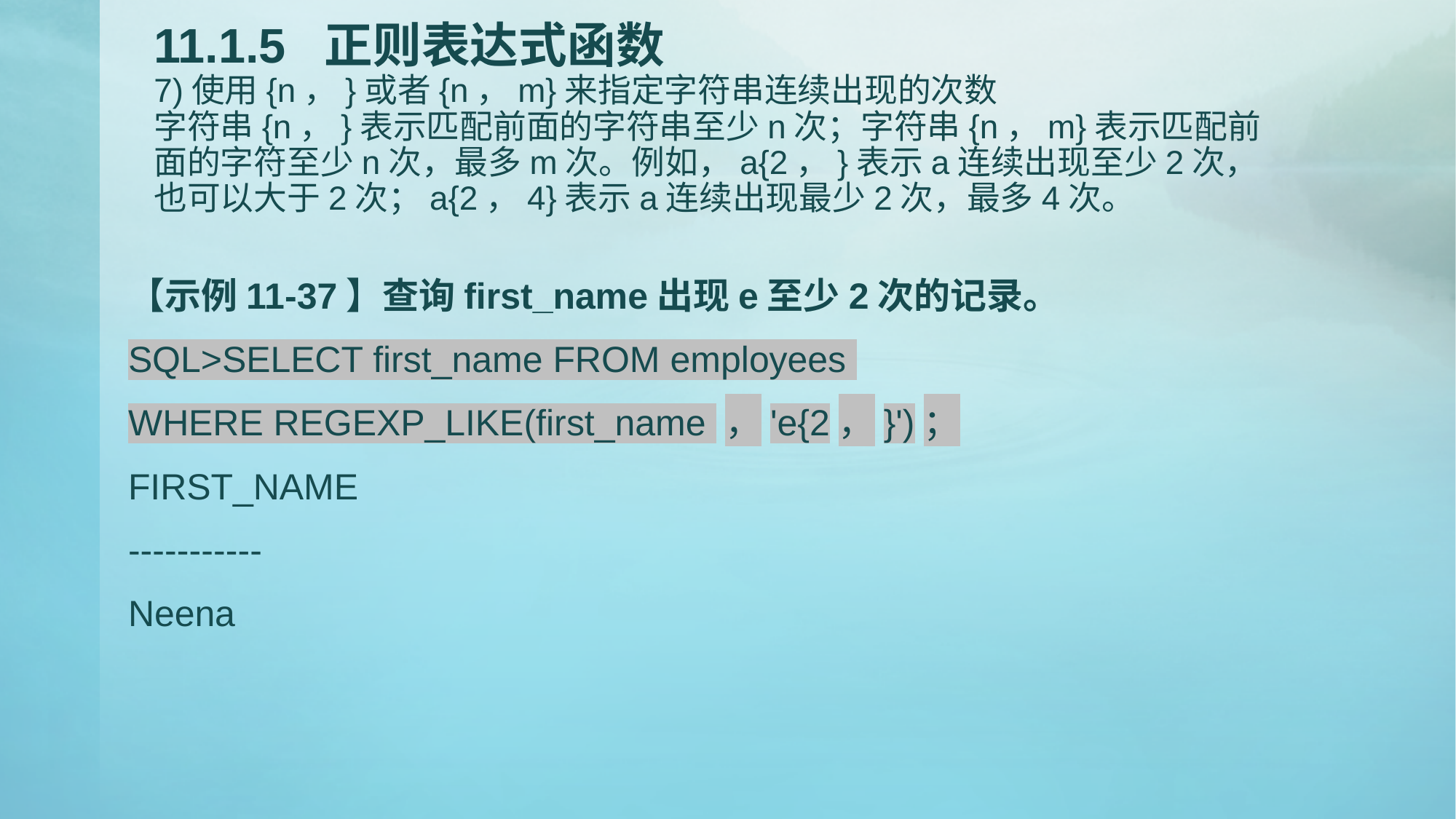

# 11.1.5  正则表达式函数 7)使用{n，}或者{n，m}来指定字符串连续出现的次数 字符串{n，}表示匹配前面的字符串至少n次；字符串{n，m}表示匹配前面的字符至少n次，最多m次。例如，a{2，}表示a连续出现至少2次，也可以大于2次；a{2，4}表示a连续出现最少2次，最多4次。
【示例11-37】查询first_name出现e至少2次的记录。
SQL>SELECT first_name FROM employees
WHERE REGEXP_LIKE(first_name ，'e{2，}')；
FIRST_NAME
-----------
Neena